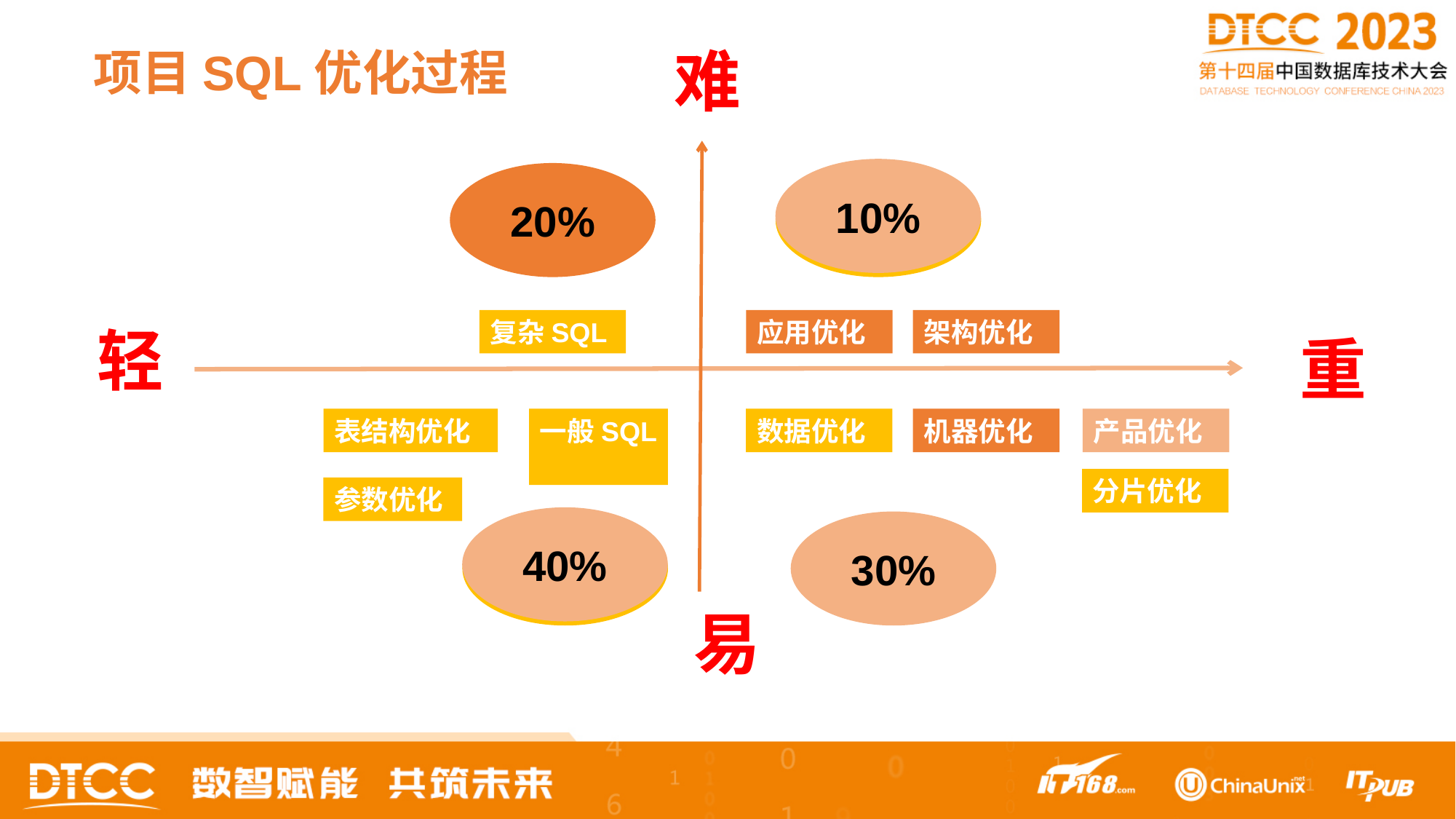

难
# 项目SQL优化过程
10%
20%
10%
复杂SQL
应用优化
架构优化
轻
重
表结构优化
一般SQL
数据优化
机器优化
产品优化
分片优化
参数优化
40%
40%
30%
易